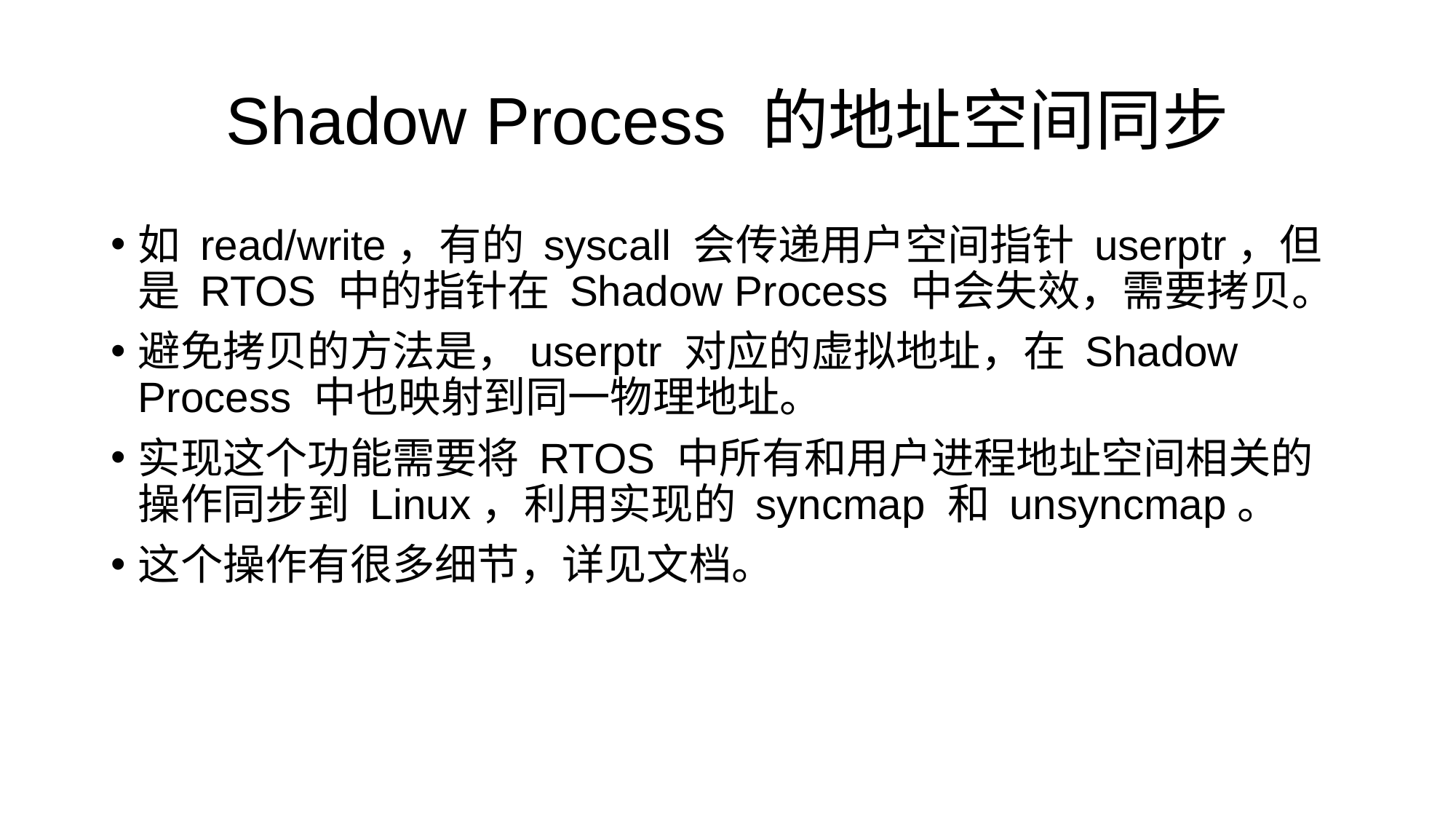

# Shadow Process 的地址空间同步
如 read/write，有的 syscall 会传递用户空间指针 userptr，但是 RTOS 中的指针在 Shadow Process 中会失效，需要拷贝。
避免拷贝的方法是，userptr 对应的虚拟地址，在 Shadow Process 中也映射到同一物理地址。
实现这个功能需要将 RTOS 中所有和用户进程地址空间相关的操作同步到 Linux，利用实现的 syncmap 和 unsyncmap。
这个操作有很多细节，详见文档。